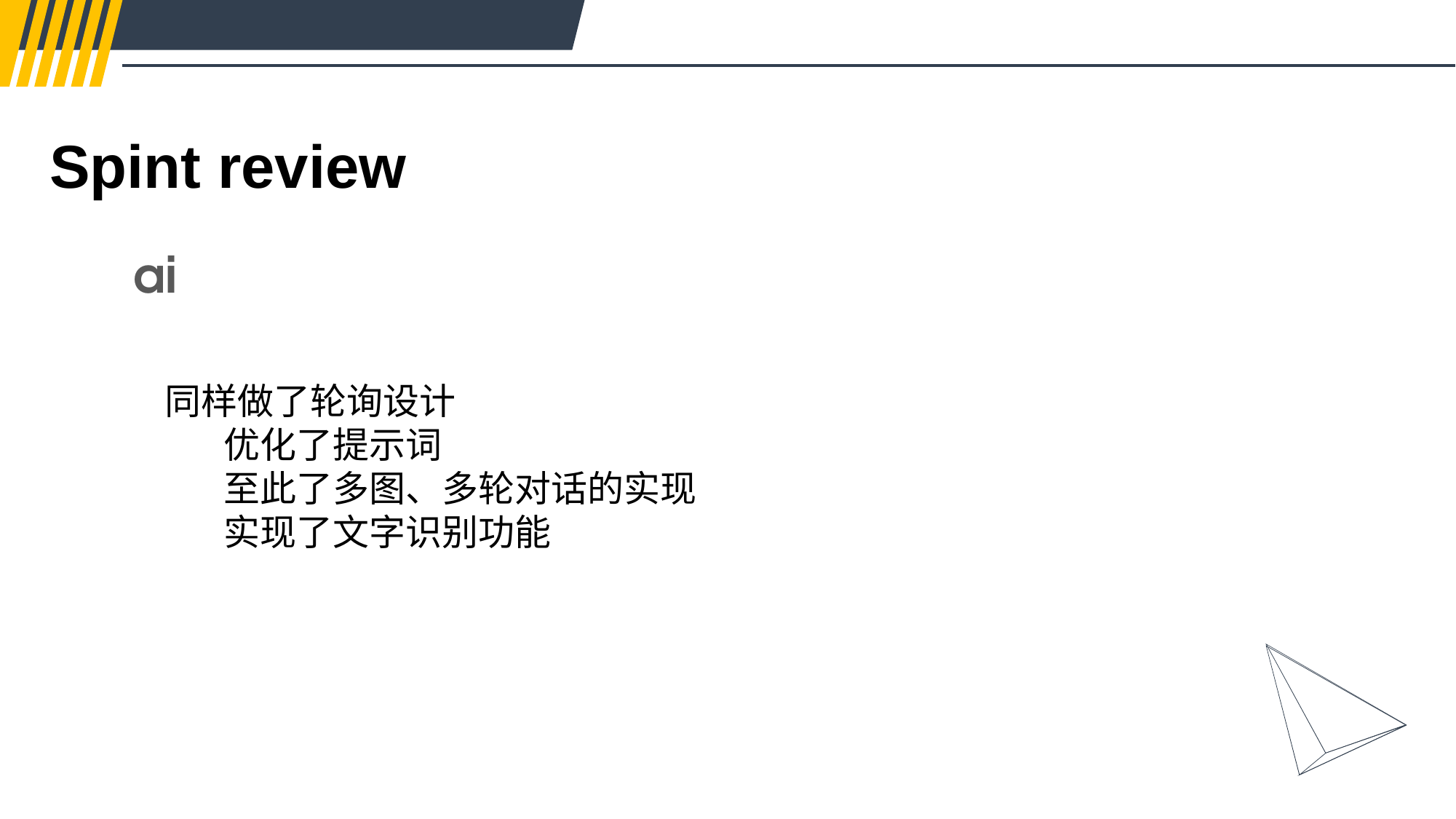

Spint review
ai
       同样做了轮询设计
	优化了提示词
	至此了多图、多轮对话的实现
	实现了文字识别功能